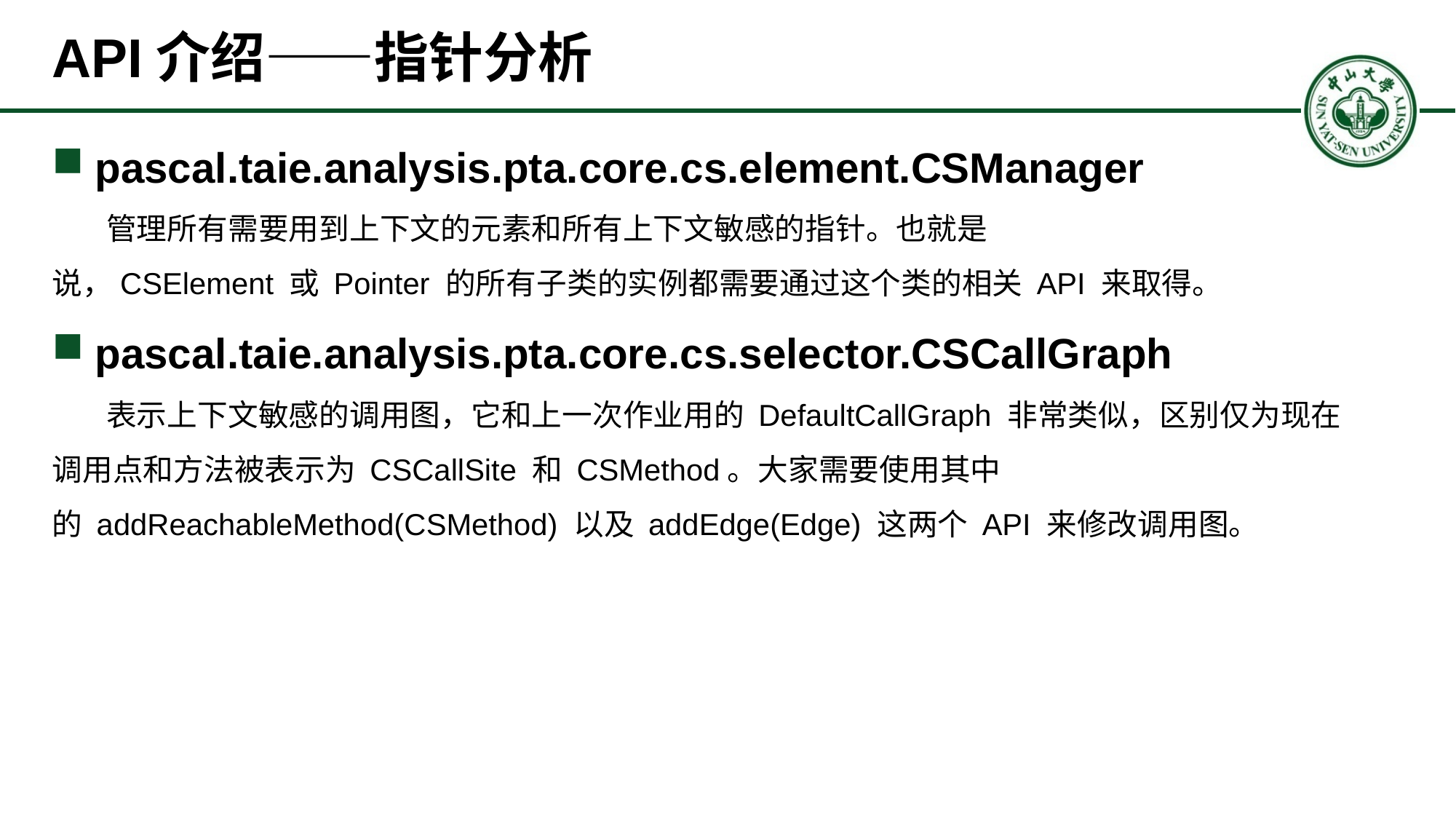

# API介绍——指针分析
pascal.taie.analysis.pta.core.cs.element.CSManager
       管理所有需要用到上下文的元素和所有上下文敏感的指针。也就是说，CSElement 或 Pointer 的所有子类的实例都需要通过这个类的相关 API 来取得。
pascal.taie.analysis.pta.core.cs.selector.CSCallGraph
       表示上下文敏感的调用图，它和上一次作业用的 DefaultCallGraph 非常类似，区别仅为现在调用点和方法被表示为 CSCallSite 和 CSMethod。大家需要使用其中的 addReachableMethod(CSMethod) 以及 addEdge(Edge) 这两个 API 来修改调用图。